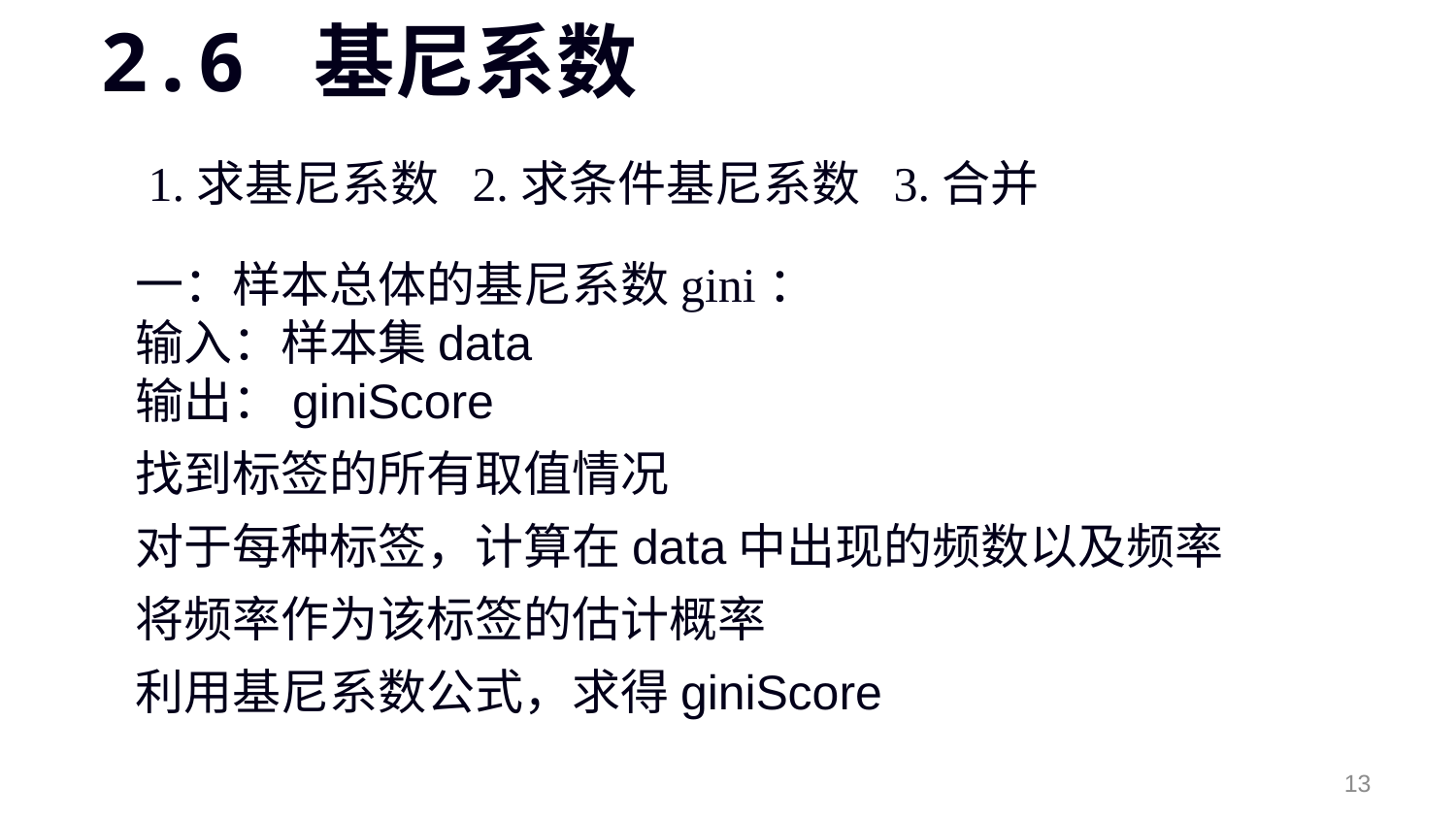

# 2.6 基尼系数
1.求基尼系数  2.求条件基尼系数  3.合并
一：样本总体的基尼系数gini：
输入：样本集data
输出：giniScore
找到标签的所有取值情况
对于每种标签，计算在data中出现的频数以及频率
将频率作为该标签的估计概率
利用基尼系数公式，求得giniScore